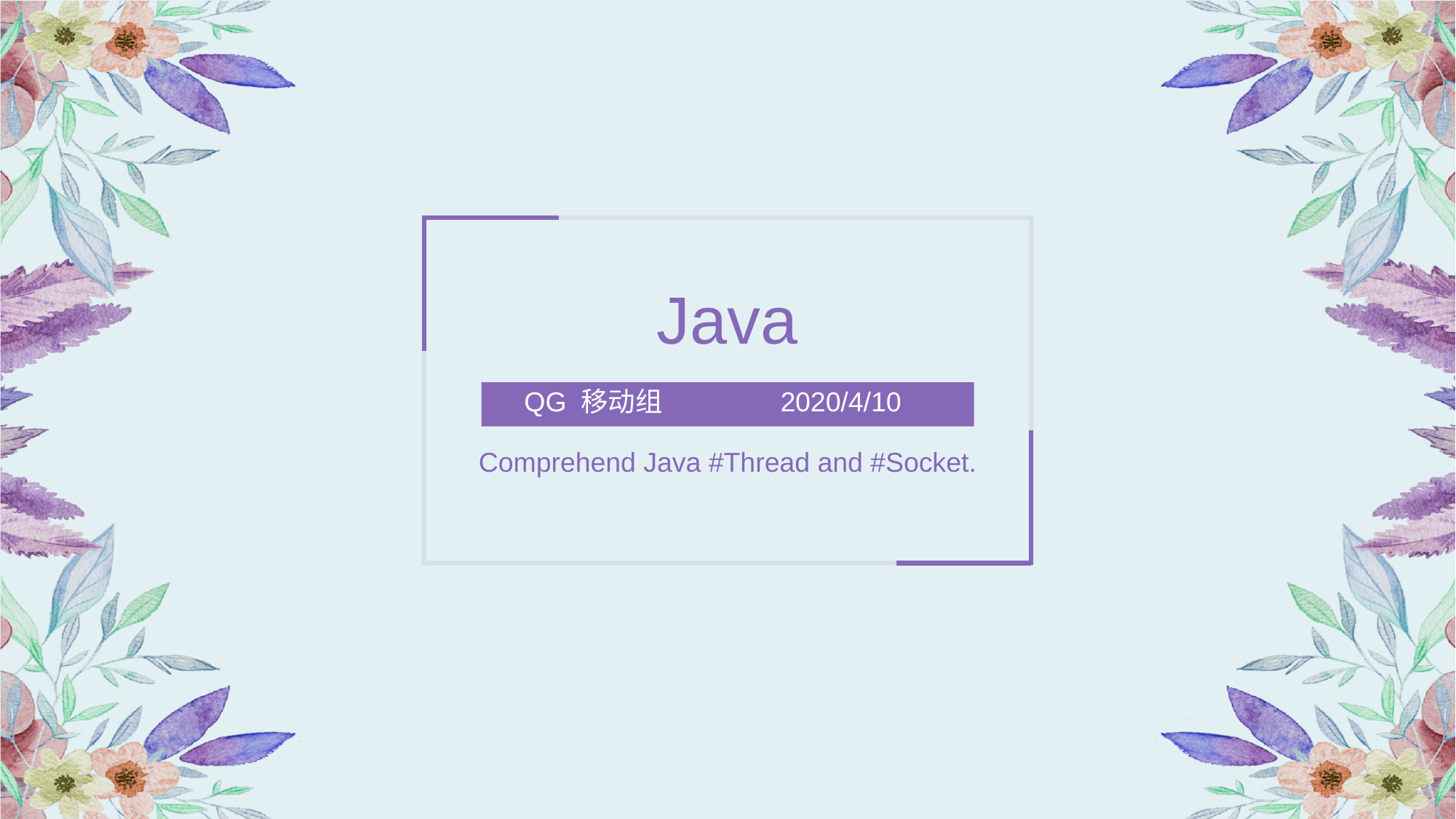

# Java
QG 移动组

2020/4/10
Comprehend Java #Thread and #Socket.